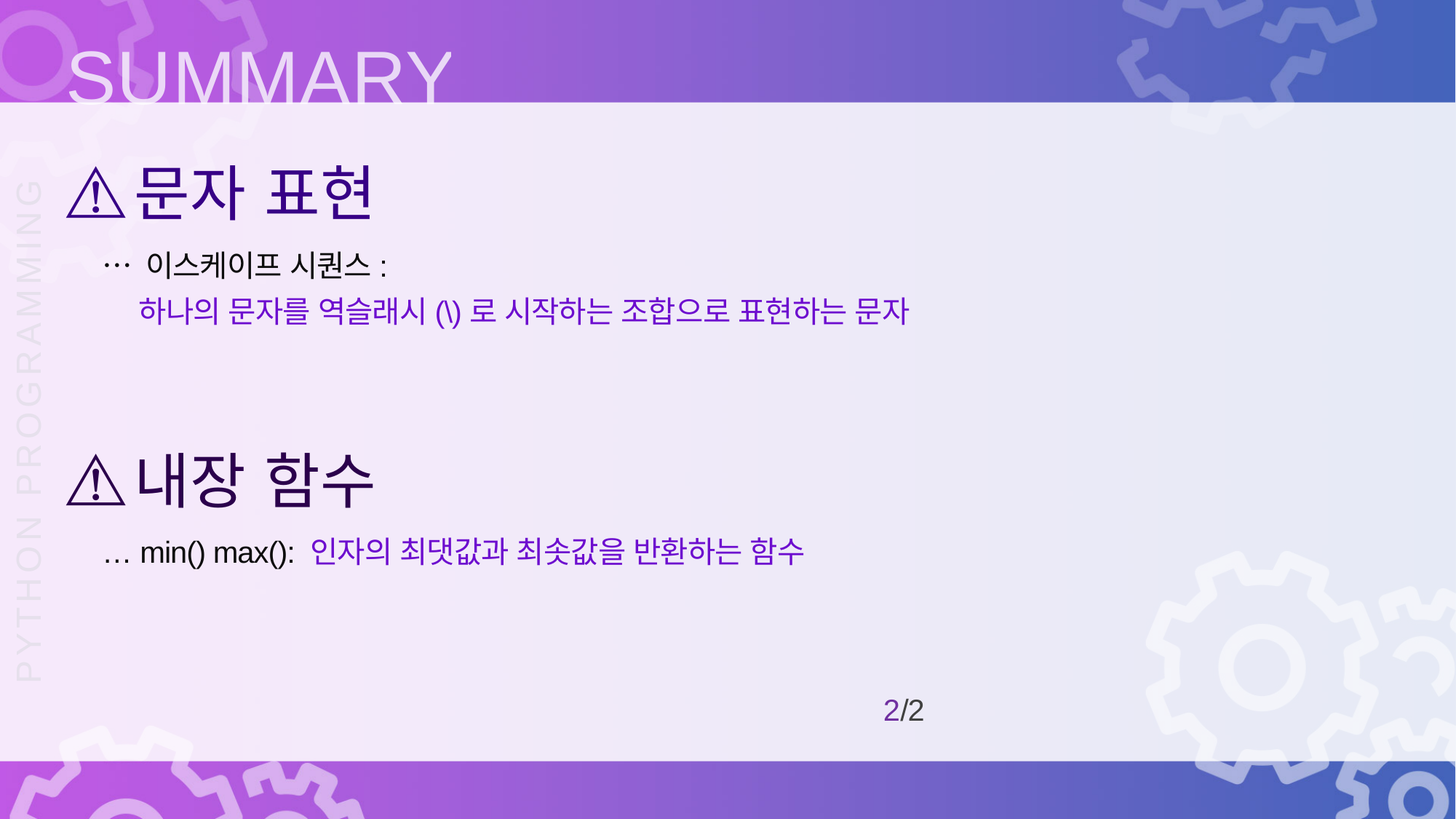

문자 표현
… 이스케이프 시퀀스:
하나의 문자를 역슬래시(\)로 시작하는 조합으로 표현하는 문자
내장 함수
… min() max(): 인자의 최댓값과 최솟값을 반환하는 함수
2/2